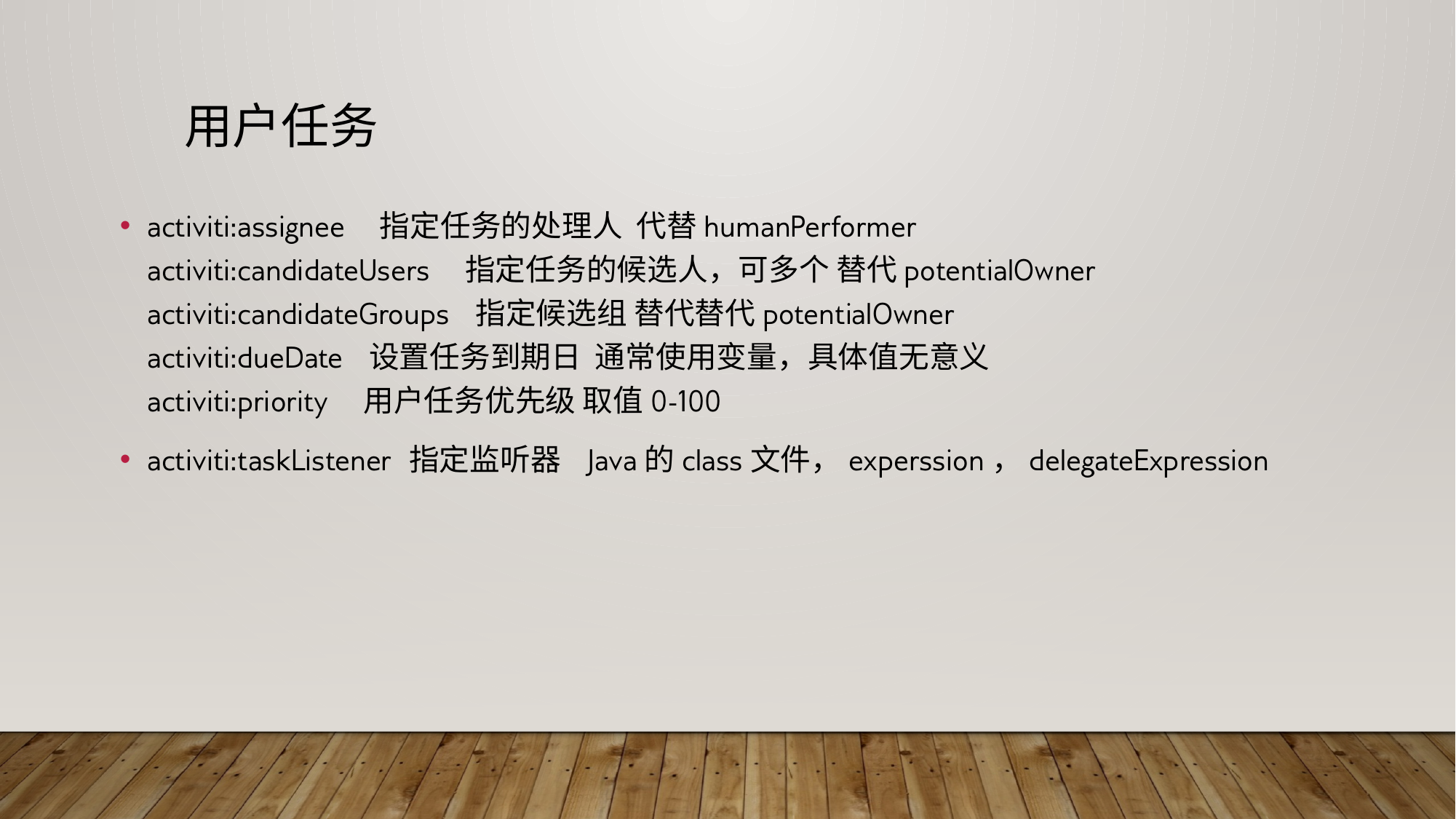

# 用户任务
activiti:assignee   指定任务的处理人  代替humanPerformer
activiti:candidateUsers   指定任务的候选人，可多个 替代potentialOwner  
activiti:candidateGroups  指定候选组 替代替代potentialOwner
activiti:dueDate  设置任务到期日  通常使用变量，具体值无意义
activiti:priority   用户任务优先级 取值0-100
activiti:taskListener 指定监听器   Java的class文件，experssion，delegateExpression